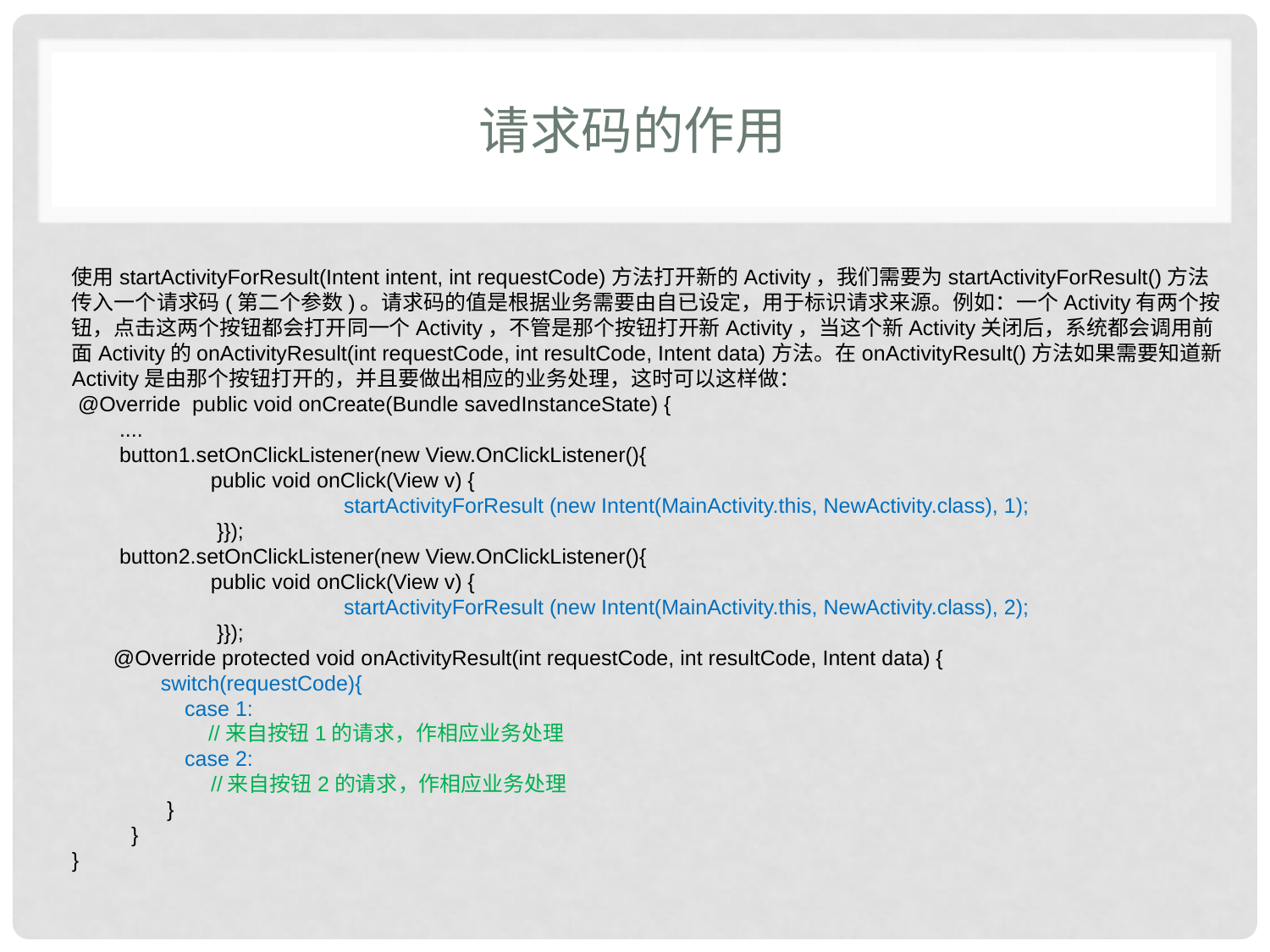

# 请求码的作用
使用startActivityForResult(Intent intent, int requestCode)方法打开新的Activity，我们需要为startActivityForResult()方法传入一个请求码(第二个参数)。请求码的值是根据业务需要由自已设定，用于标识请求来源。例如：一个Activity有两个按钮，点击这两个按钮都会打开同一个Activity，不管是那个按钮打开新Activity，当这个新Activity关闭后，系统都会调用前面Activity的onActivityResult(int requestCode, int resultCode, Intent data)方法。在onActivityResult()方法如果需要知道新Activity是由那个按钮打开的，并且要做出相应的业务处理，这时可以这样做：
 @Override  public void onCreate(Bundle savedInstanceState) {
        ....
        button1.setOnClickListener(new View.OnClickListener(){
	  public void onClick(View v) {
		   startActivityForResult (new Intent(MainActivity.this, NewActivity.class), 1);
	   }});
        button2.setOnClickListener(new View.OnClickListener(){
	  public void onClick(View v) {
		   startActivityForResult (new Intent(MainActivity.this, NewActivity.class), 2);
	   }});
       @Override protected void onActivityResult(int requestCode, int resultCode, Intent data) {
               switch(requestCode){
                   case 1:
                       //来自按钮1的请求，作相应业务处理
                   case 2:
              	  //来自按钮2的请求，作相应业务处理
                }
          }
}